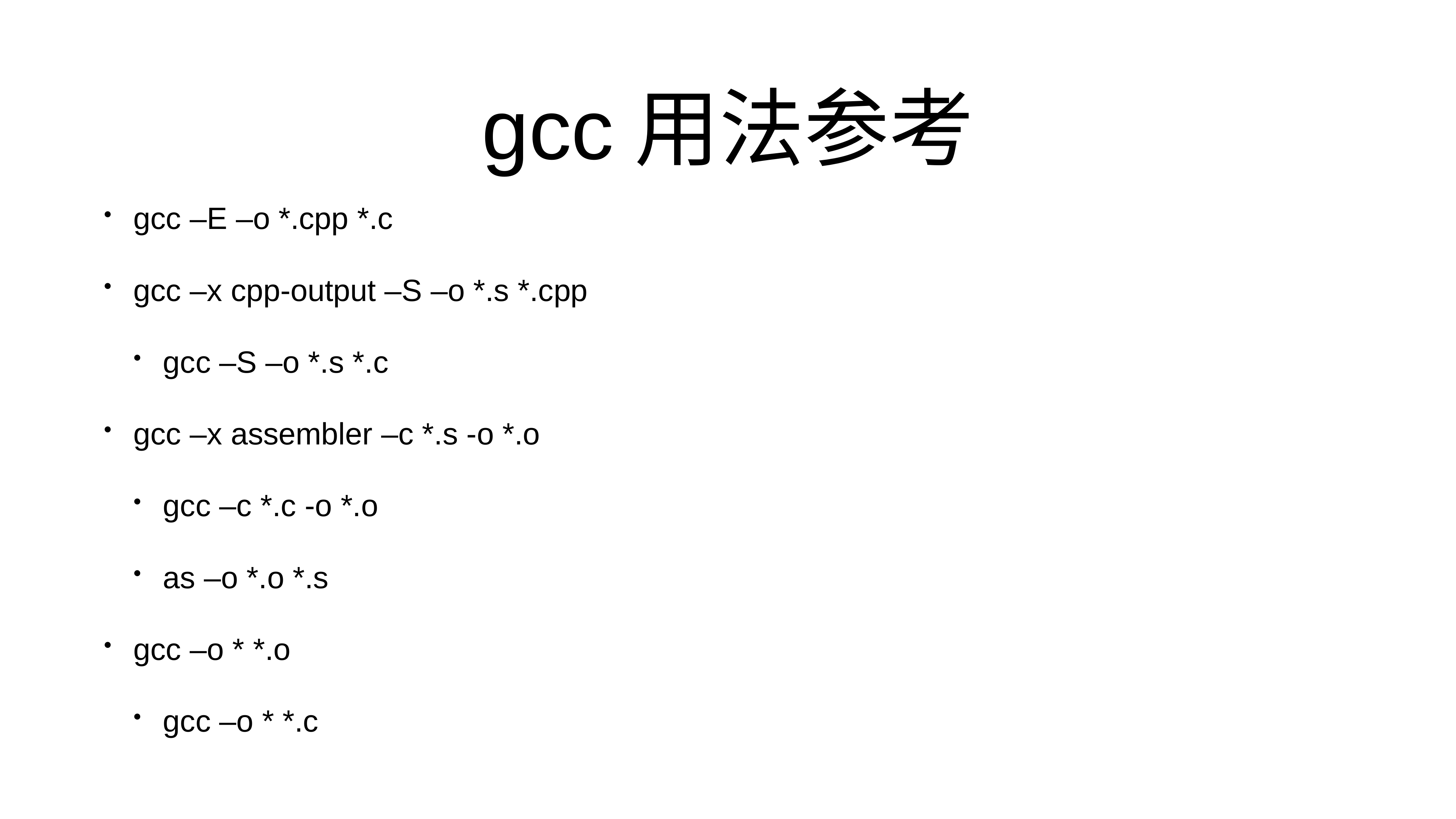

# gcc用法参考
gcc –E –o *.cpp *.c
gcc –x cpp-output –S –o *.s *.cpp
gcc –S –o *.s *.c
gcc –x assembler –c *.s -o *.o
gcc –c *.c -o *.o
as –o *.o *.s
gcc –o * *.o
gcc –o * *.c